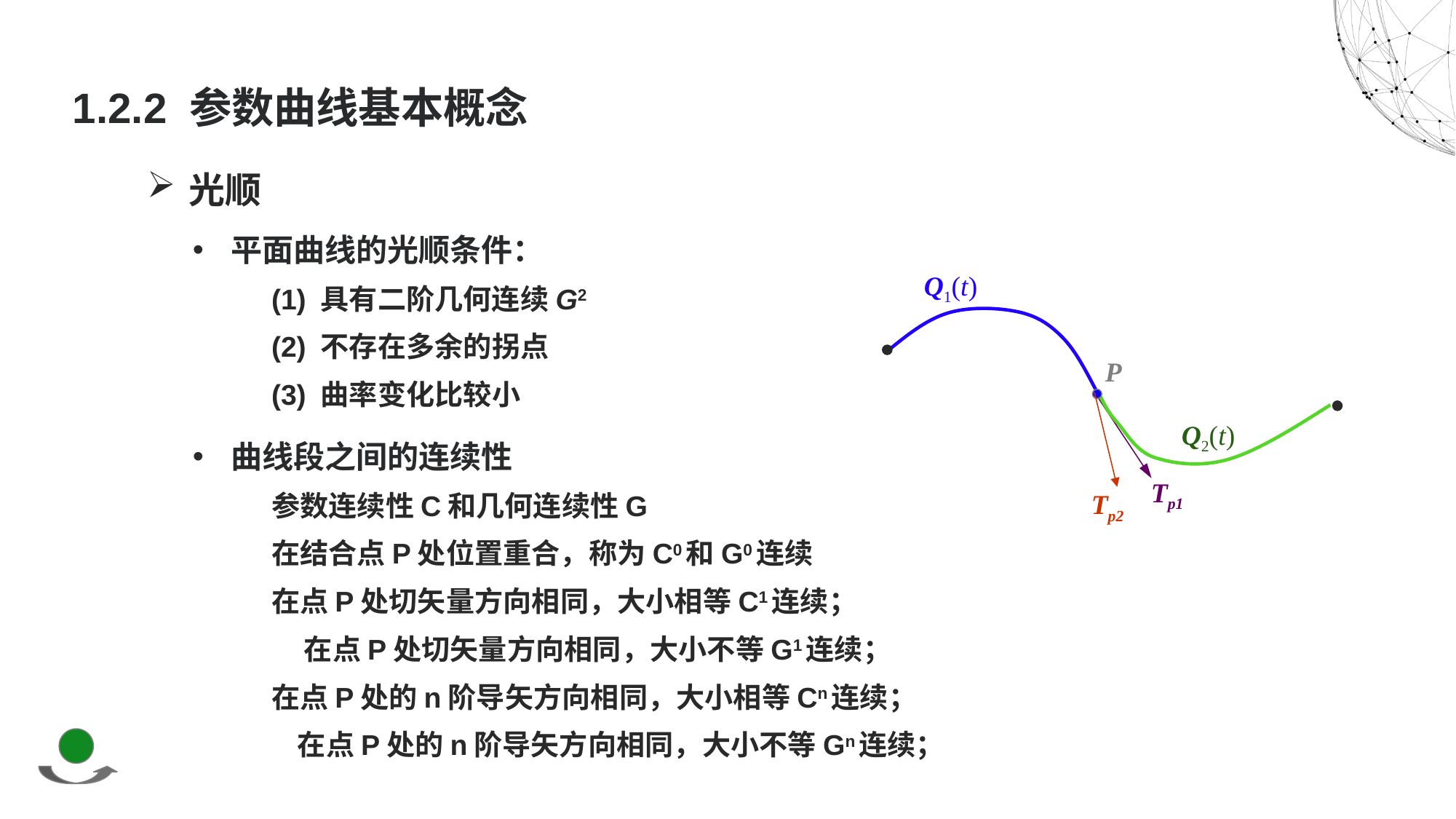

1.2.2 参数曲线基本概念
# 光顺
平面曲线的光顺条件：
(1) 具有二阶几何连续G2
(2) 不存在多余的拐点
(3) 曲率变化比较小
曲线段之间的连续性
参数连续性C和几何连续性G
在结合点P处位置重合，称为C0和G0连续
在点P处切矢量方向相同，大小相等C1连续；
    在点P处切矢量方向相同，大小不等G1连续；
在点P处的n阶导矢方向相同，大小相等Cn连续；
   在点P处的n阶导矢方向相同，大小不等Gn连续；

Q1(t)

Q2(t)
P

Tp2

Tp1